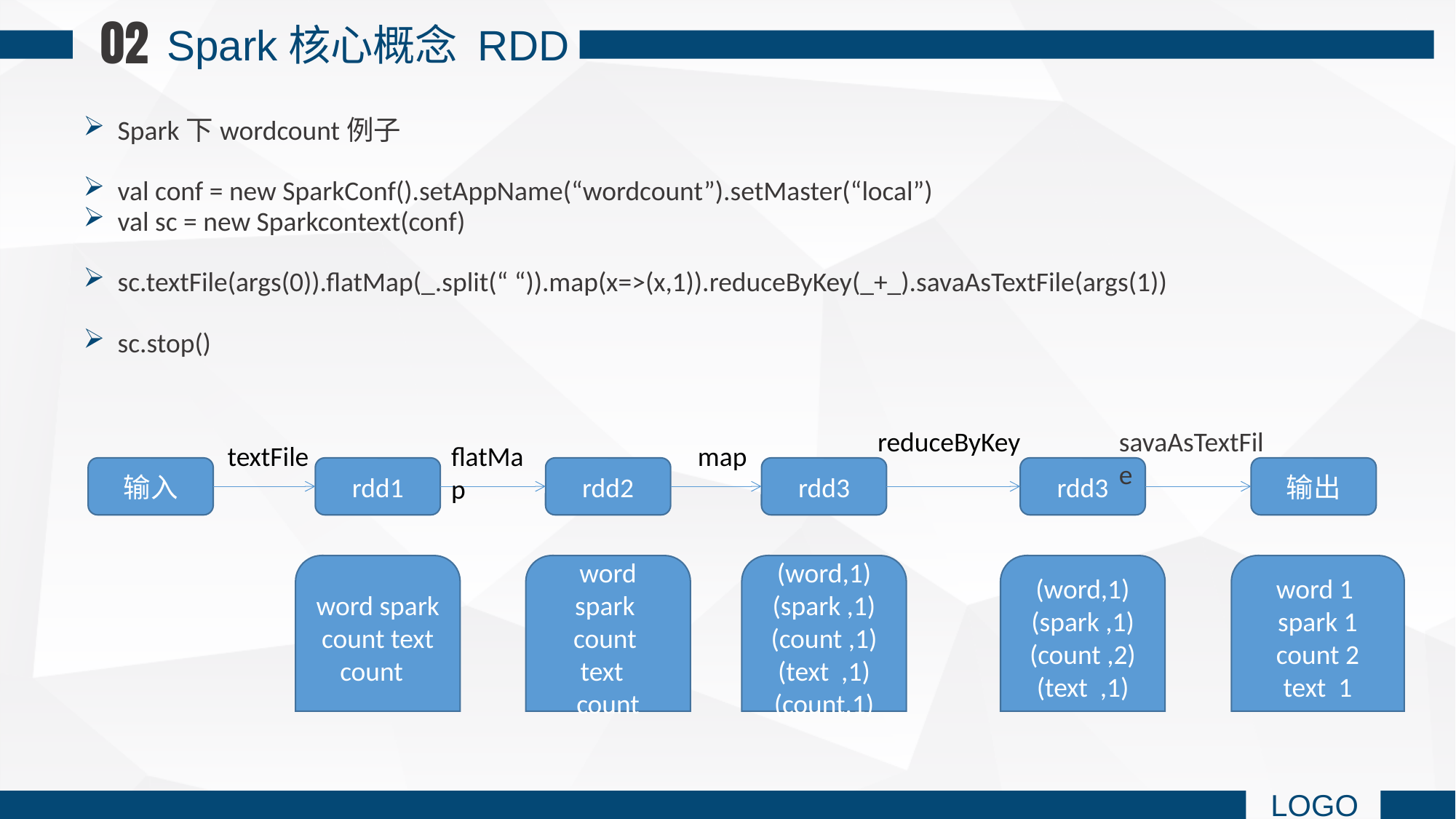

02
Spark核心概念 RDD

Spark下wordcount例子

val conf = new SparkConf().setAppName(“wordcount”).setMaster(“local”)
val sc = new Sparkcontext(conf)

sc.textFile(args(0)).flatMap(_.split(“ “)).map(x=>(x,1)).reduceByKey(_+_).savaAsTextFile(args(1))

sc.stop()

reduceByKey
savaAsTextFile
textFile
flatMap
map
输入
rdd1
rdd2
rdd3
rdd3
输出
word spark count text count
word
spark
count
text
count
(word,1)
(spark ,1)
(count ,1)
(text  ,1)
(count,1)
(word,1)
(spark ,1)
(count ,2)
(text  ,1)
word 1
spark 1
count 2
text  1
LOGO